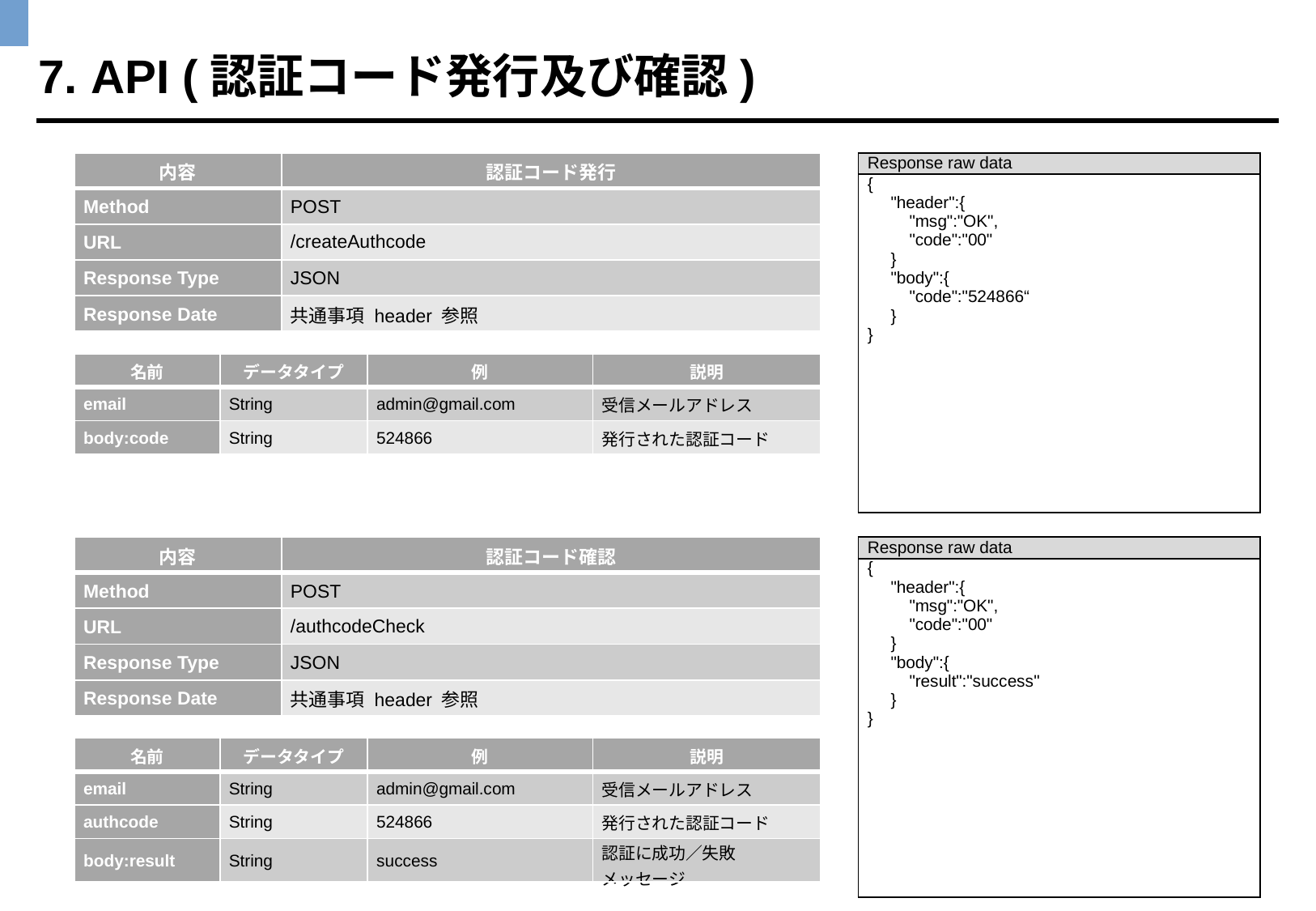

7. API (認証コード発行及び確認)
| 内容 | 認証コード発行 |
| --- | --- |
| Method | POST |
| URL | /createAuthcode |
| Response Type | JSON |
| Response Date | 共通事項 header 参照 |
| Response raw data |
| --- |
| { "header":{ "msg":"OK", "code":"00" } "body":{ "code":"524866“ } } |
| 名前 | データタイプ | 例 | 説明 |
| --- | --- | --- | --- |
| email | String | admin@gmail.com | 受信メールアドレス |
| body:code | String | 524866 | 発行された認証コード |
| 内容 | 認証コード確認 |
| --- | --- |
| Method | POST |
| URL | /authcodeCheck |
| Response Type | JSON |
| Response Date | 共通事項 header 参照 |
| Response raw data |
| --- |
| { "header":{ "msg":"OK", "code":"00" } "body":{ "result":"success" } } |
| 名前 | データタイプ | 例 | 説明 |
| --- | --- | --- | --- |
| email | String | admin@gmail.com | 受信メールアドレス |
| authcode | String | 524866 | 発行された認証コード |
| body:result | String | success | 認証に成功／失敗 メッセージ |